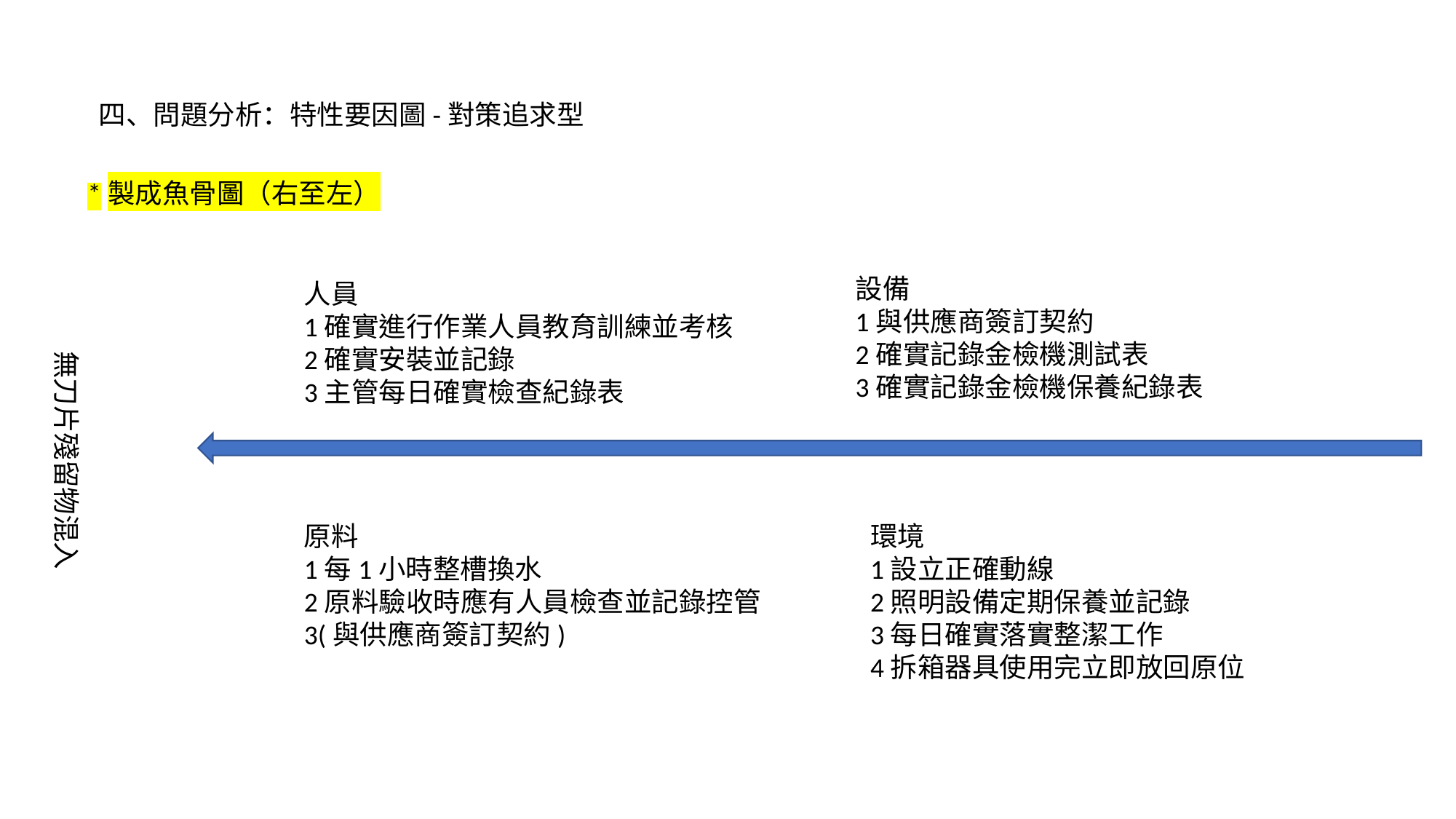

四、問題分析：特性要因圖-對策追求型
*製成魚骨圖（右至左）
設備
1與供應商簽訂契約
2確實記錄金檢機測試表
3確實記錄金檢機保養紀錄表
人員
1確實進行作業人員教育訓練並考核
2確實安裝並記錄
3主管每日確實檢查紀錄表
無刀片殘留物混入

原料
1每1小時整槽換水
2原料驗收時應有人員檢查並記錄控管
3(與供應商簽訂契約)
環境
1設立正確動線
2照明設備定期保養並記錄
3每日確實落實整潔工作
4拆箱器具使用完立即放回原位